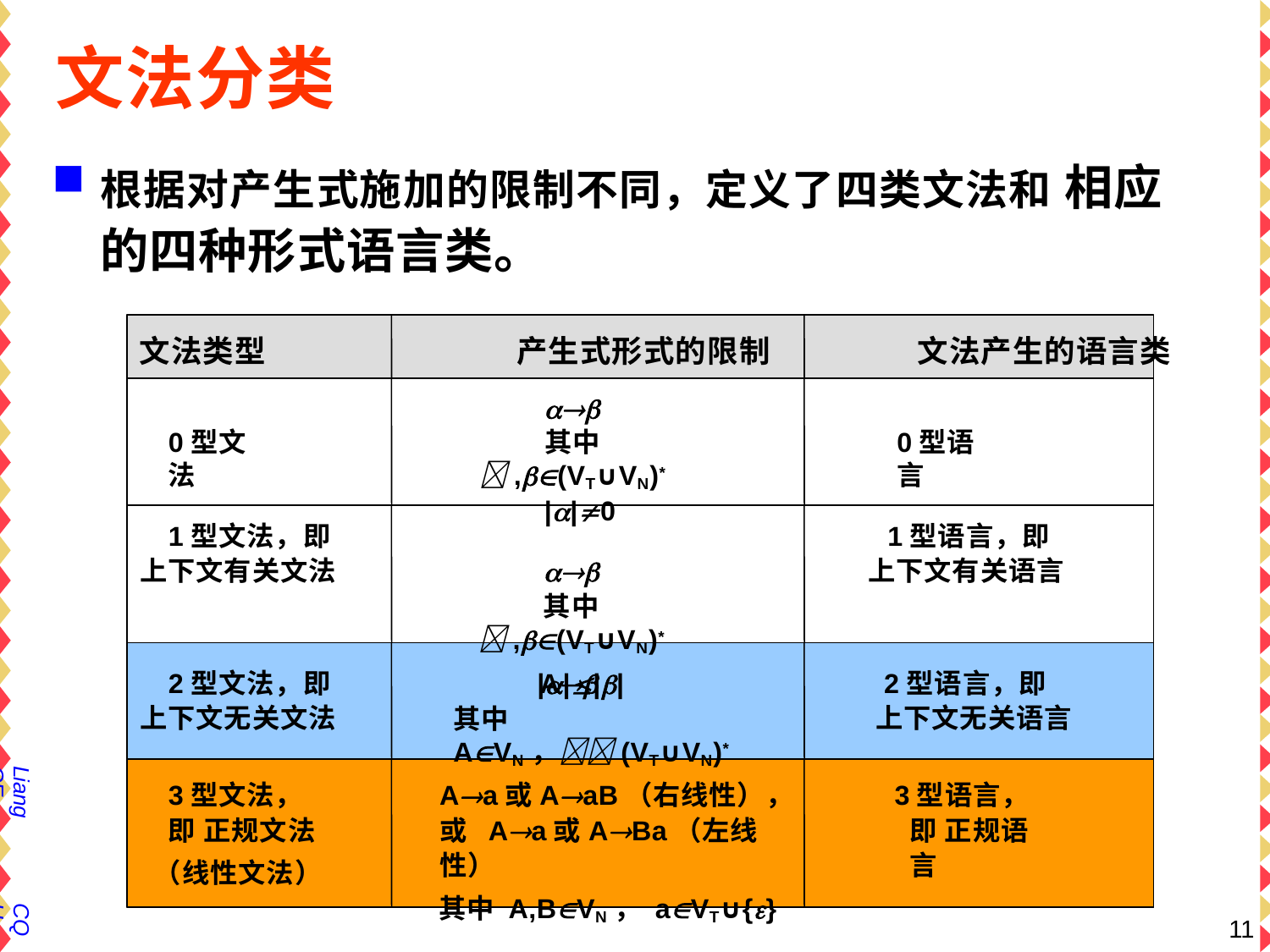

# 文法分类
根据对产生式施加的限制不同，定义了四类文法和 相应的四种形式语言类。

文法类型	产生式形式的限制	文法产生的语言类

α→β
其中 α,β∈(VT∪VN)*
|α|≠0
α→β
其中 α,β∈(VT∪VN)*
|α|≤|β|
0型文法
0型语言

1型文法，即 上下文有关文法
1型语言，即 上下文有关语言

2型文法，即 上下文无关文法
A→β
其中 A∈VN，β∈(VT∪VN)*
2型语言，即 上下文无关语言

Liang GE
3型文法，即 正规文法
（线性文法）
A→a或A→aB（右线性），或  A→a或A→Ba（左线性）
其中 A,B∈VN， a∈VT∪{ε}
3型语言，即 正规语言
CQU
11